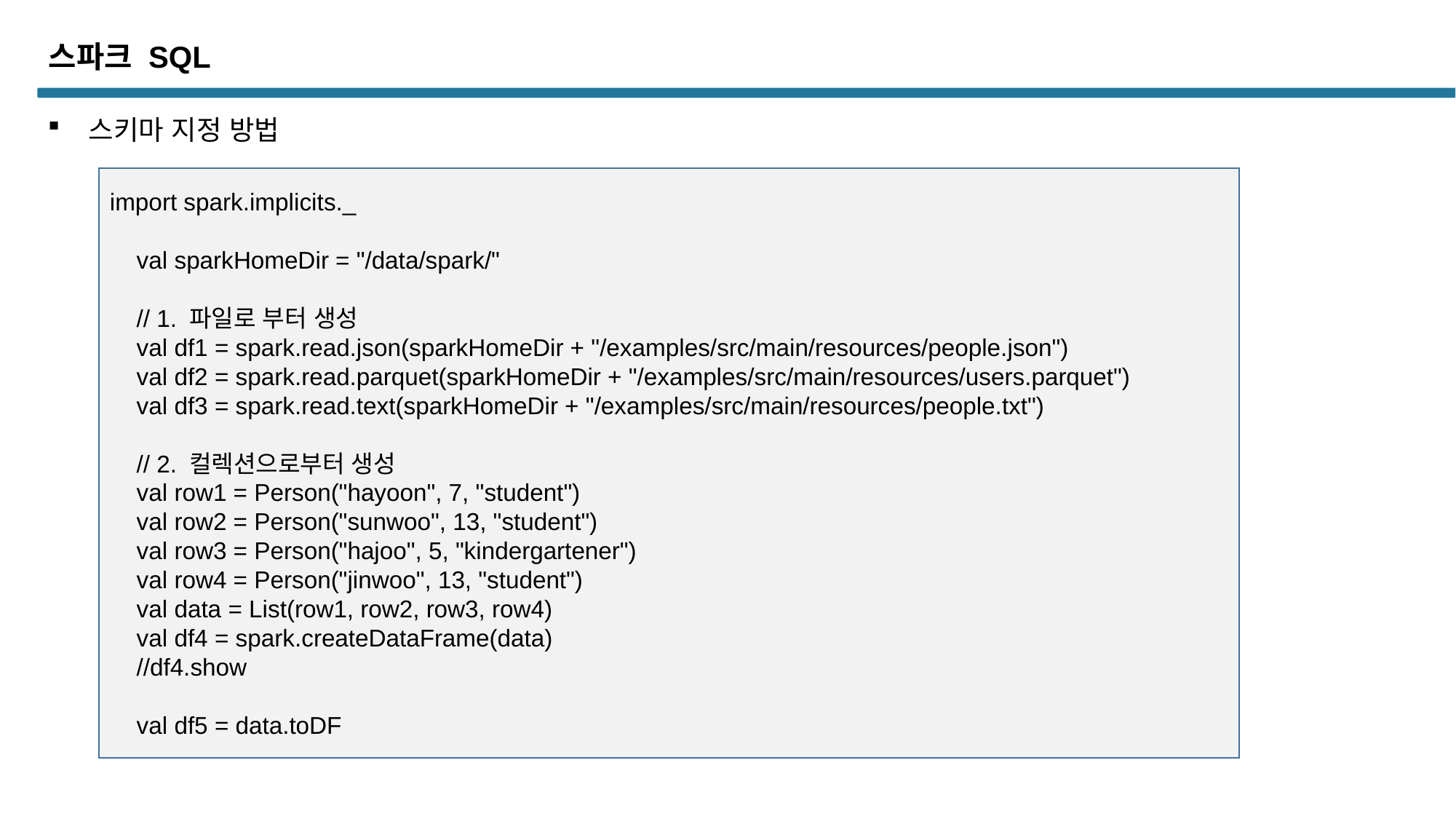

스파크 SQL
스키마 지정 방법
import spark.implicits._

    val sparkHomeDir = "/data/spark/"

    // 1. 파일로 부터 생성
    val df1 = spark.read.json(sparkHomeDir + "/examples/src/main/resources/people.json")
    val df2 = spark.read.parquet(sparkHomeDir + "/examples/src/main/resources/users.parquet")
    val df3 = spark.read.text(sparkHomeDir + "/examples/src/main/resources/people.txt")

    // 2. 컬렉션으로부터 생성
    val row1 = Person("hayoon", 7, "student")
    val row2 = Person("sunwoo", 13, "student")
    val row3 = Person("hajoo", 5, "kindergartener")
    val row4 = Person("jinwoo", 13, "student")
    val data = List(row1, row2, row3, row4)
    val df4 = spark.createDataFrame(data)
    //df4.show

    val df5 = data.toDF